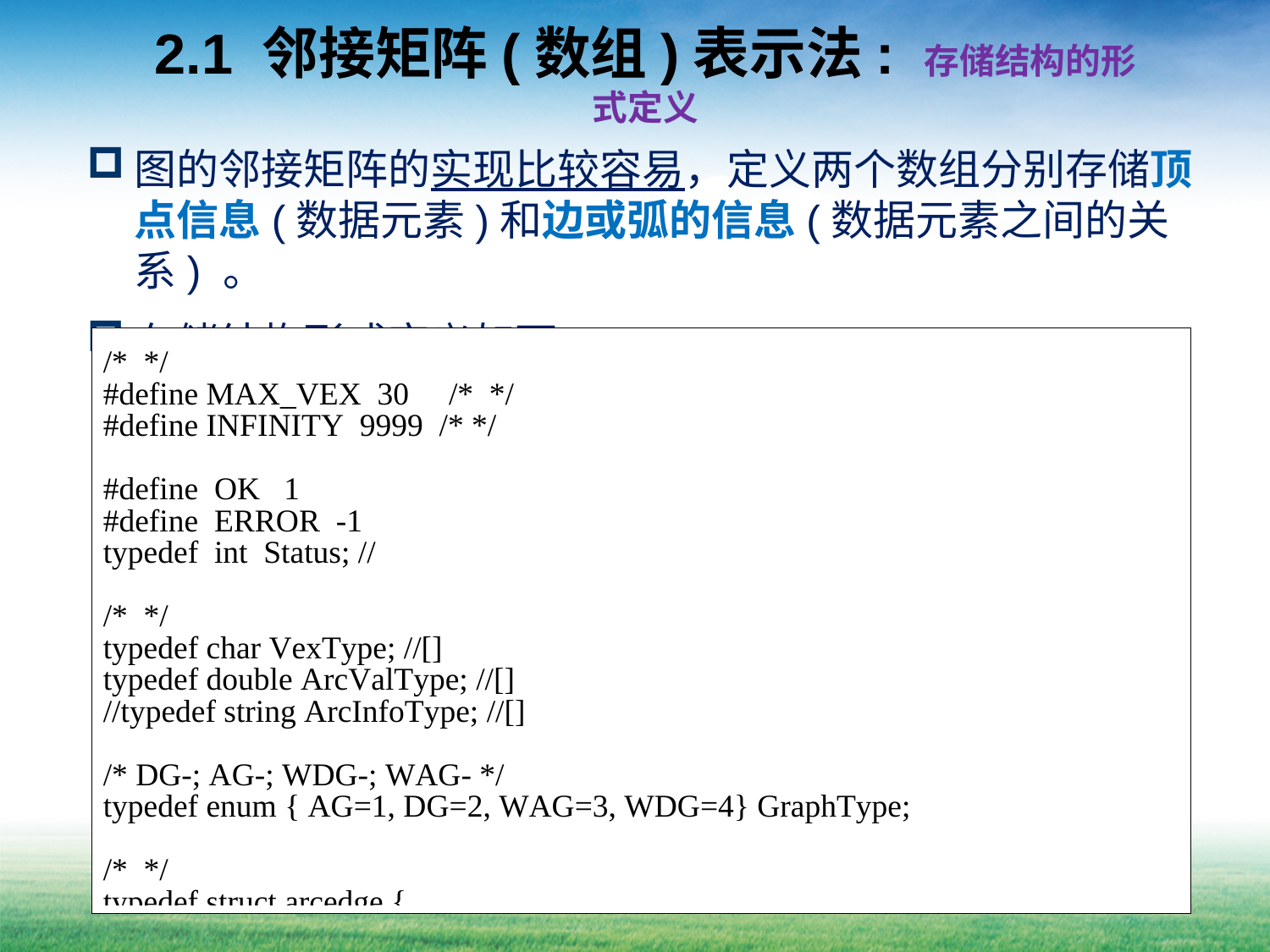

# 2.1 邻接矩阵(数组)表示法: 存储结构的形式定义
图的邻接矩阵的实现比较容易，定义两个数组分别存储顶点信息(数据元素)和边或弧的信息(数据元素之间的关系) 。
存储结构形式定义如下：